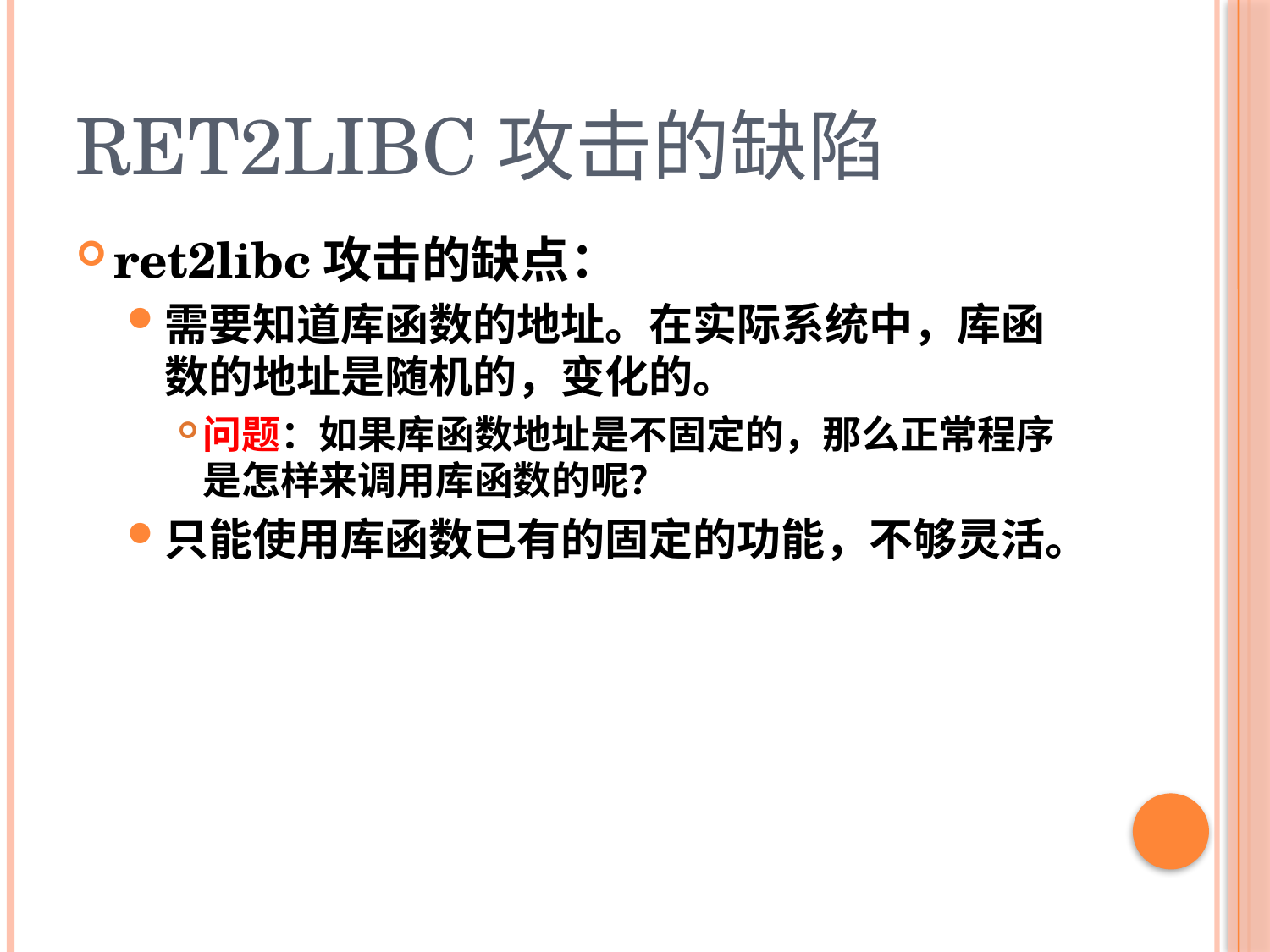

# ret2libc攻击的缺陷
ret2libc攻击的缺点：
需要知道库函数的地址。在实际系统中，库函数的地址是随机的，变化的。
问题：如果库函数地址是不固定的，那么正常程序是怎样来调用库函数的呢？
只能使用库函数已有的固定的功能，不够灵活。